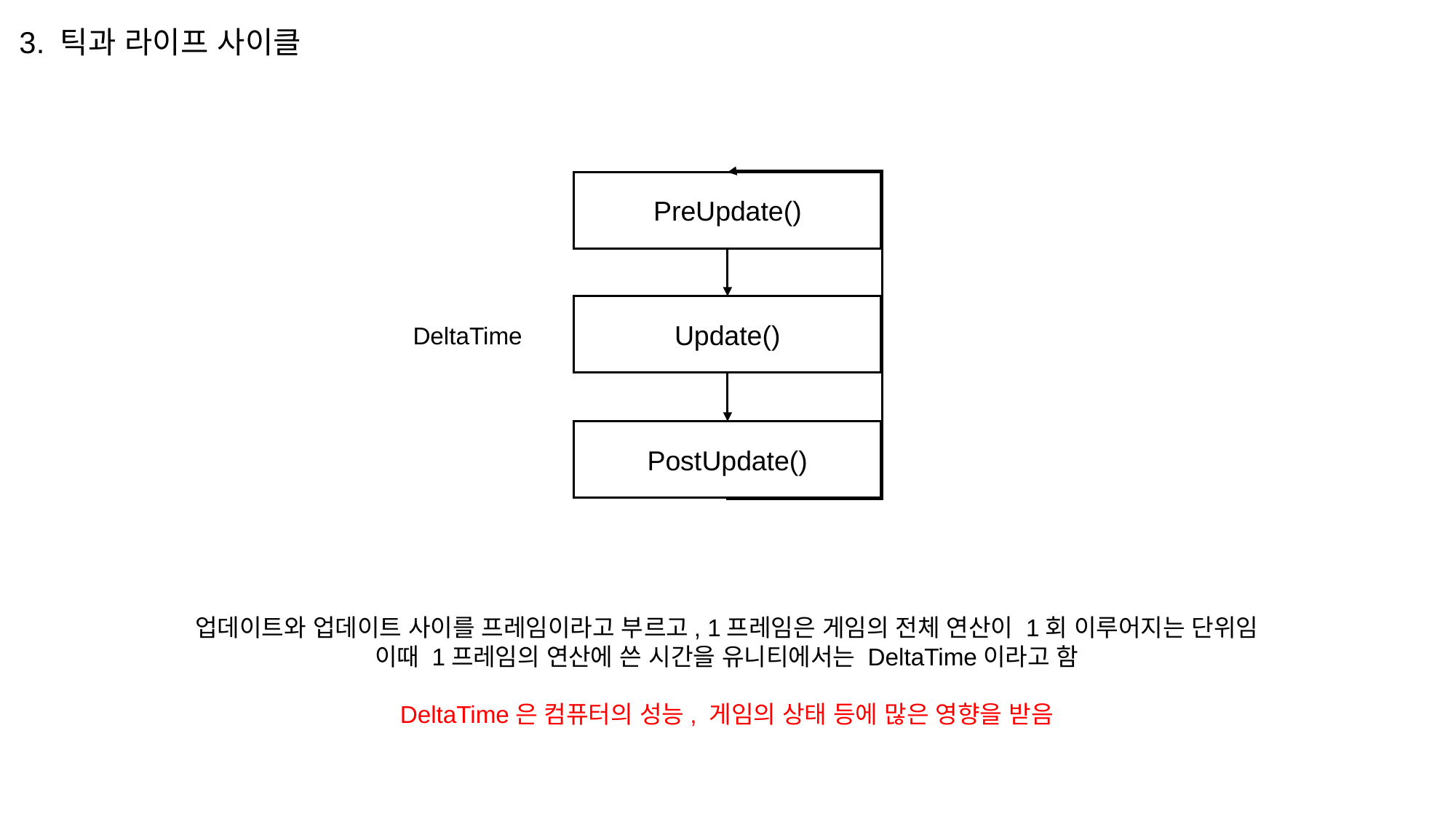

3. 틱과 라이프 사이클
PreUpdate()
Update()
DeltaTime
PostUpdate()
업데이트와 업데이트 사이를 프레임이라고 부르고, 1프레임은 게임의 전체 연산이 1회 이루어지는 단위임
이때 1프레임의 연산에 쓴 시간을 유니티에서는 DeltaTime이라고 함

DeltaTime은 컴퓨터의 성능, 게임의 상태 등에 많은 영향을 받음